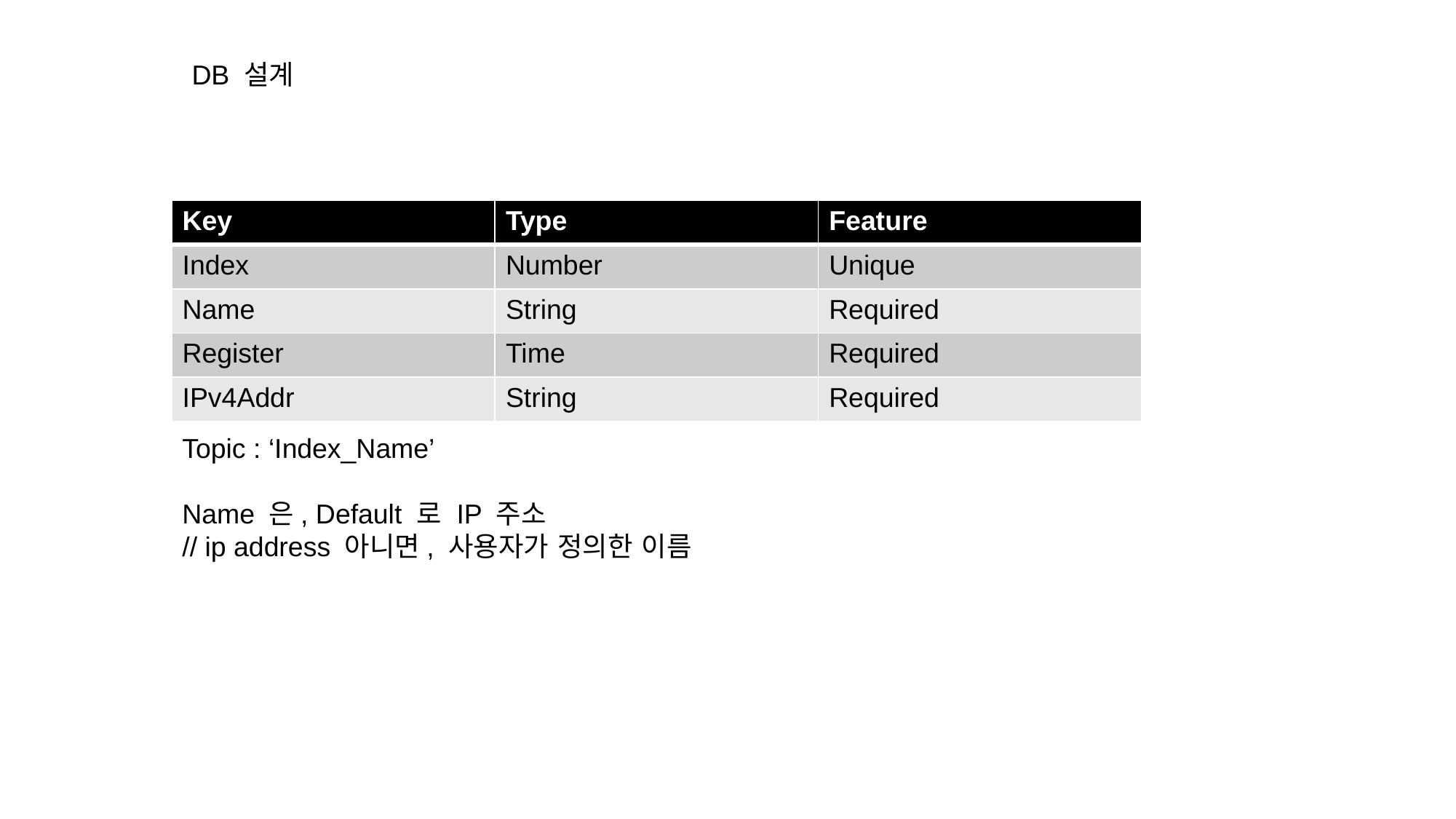

DB 설계
| Key | Type | Feature |
| --- | --- | --- |
| Index | Number | Unique |
| Name | String | Required |
| Register | Time | Required |
| IPv4Addr | String | Required |
Topic : ‘Index_Name’

Name 은, Default 로 IP 주소
// ip address 아니면, 사용자가 정의한 이름